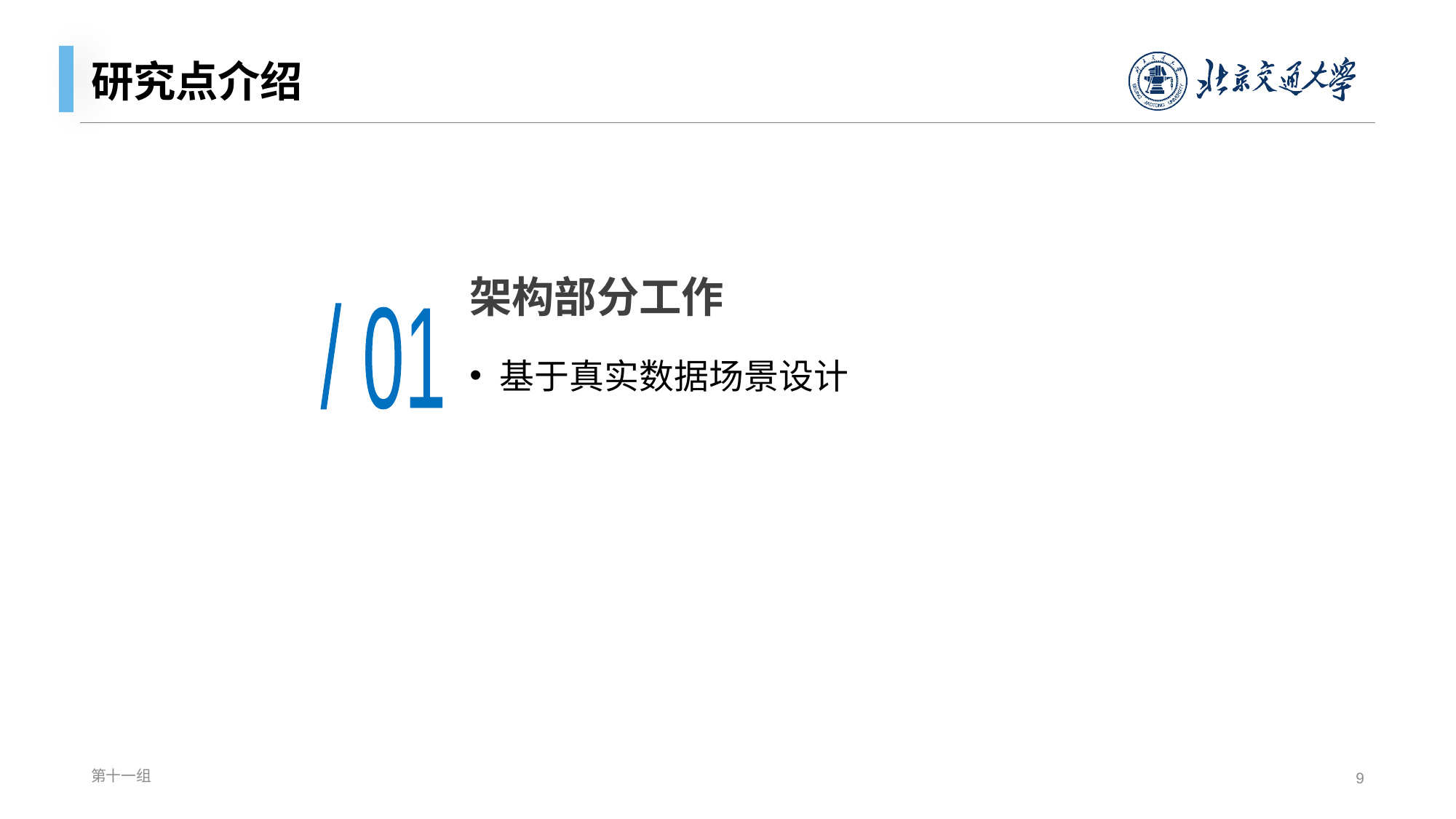

# 研究点介绍
架构部分工作
/ 01
基于真实数据场景设计
第十一组
9